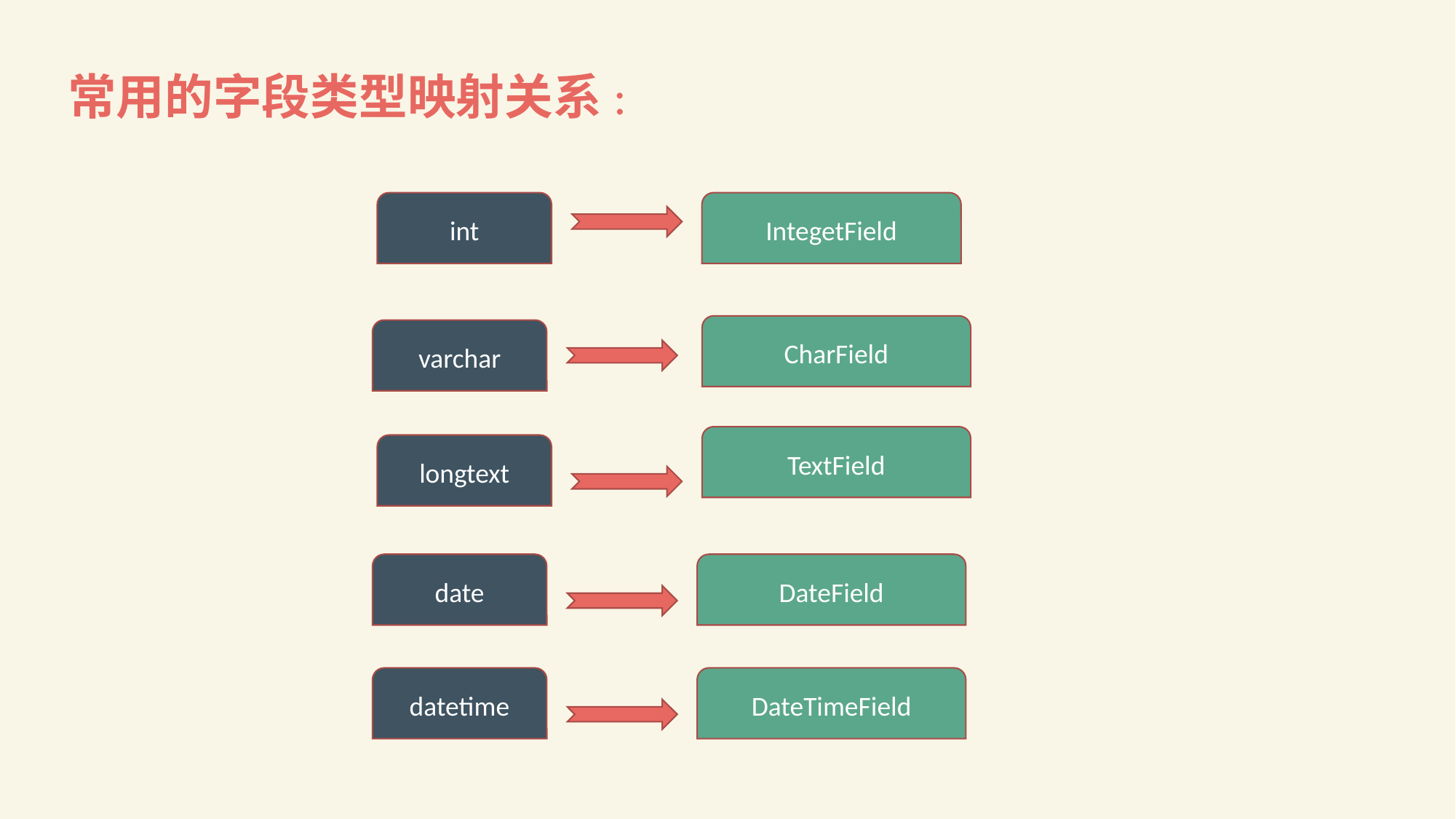

# 常用的字段类型映射关系:
int
IntegetField

CharField
varchar

TextField
longtext

date
DateField

datetime
DateTimeField